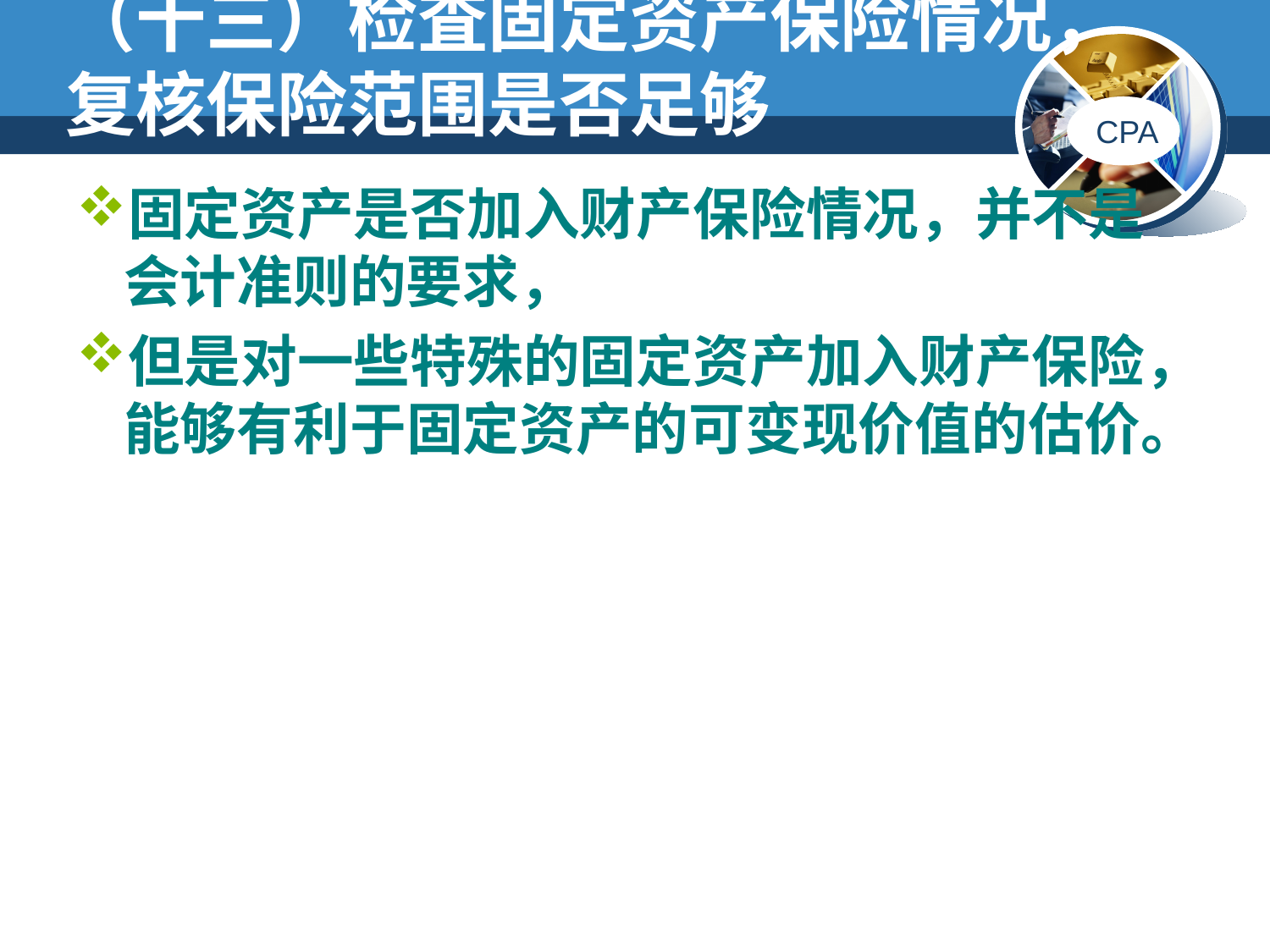

# （十三）检査固定资产保险情况，复核保险范围是否足够
固定资产是否加入财产保险情况，并不是会计准则的要求，
但是对一些特殊的固定资产加入财产保险，能够有利于固定资产的可变现价值的估价。